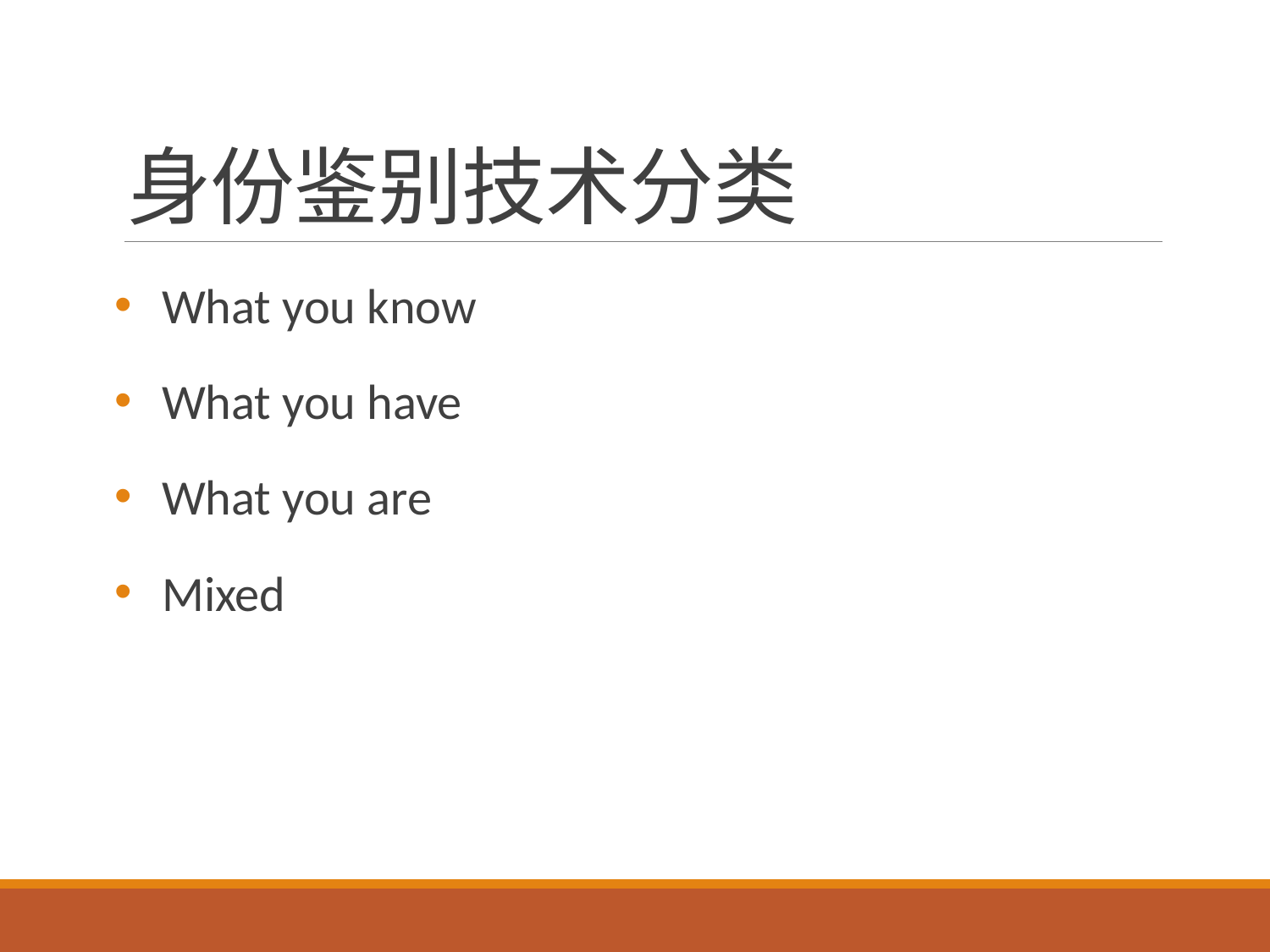

# 身份鉴别技术分类
What you know
What you have
What you are
Mixed